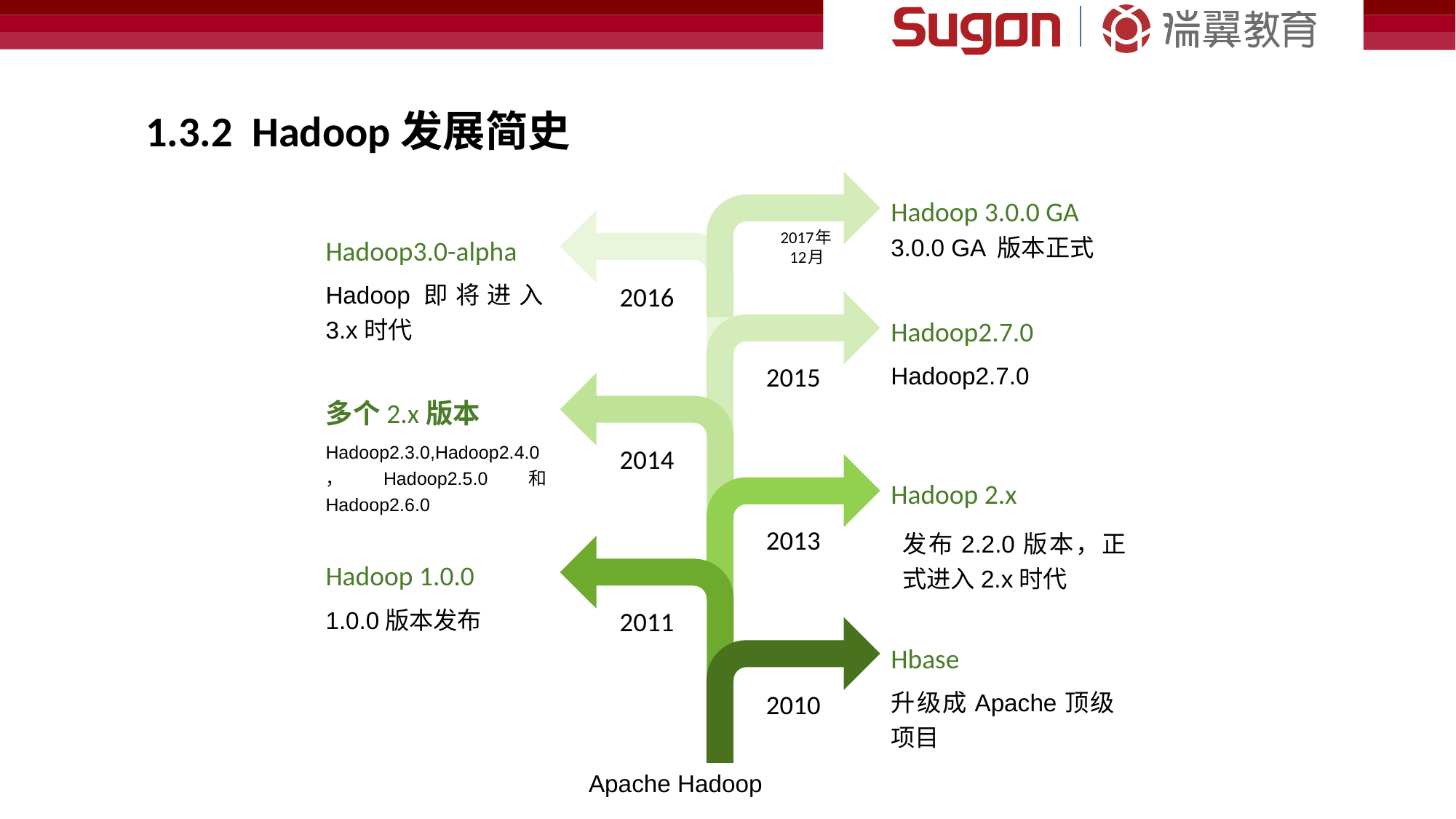

1.3.2  Hadoop发展简史

Hadoop 3.0.0 GA

3.0.0 GA 版本正式
Hadoop3.0-alpha
2017年12月
Hadoop即将进入3.x时代
2016

Hadoop2.7.0
Hadoop2.7.0
2015

多个2.x版本
Hadoop2.3.0,Hadoop2.4.0，Hadoop2.5.0和Hadoop2.6.0
2014

Hadoop 2.x

2013
发布2.2.0版本，正式进入2.x时代

Hadoop 1.0.0
1.0.0版本发布
2011

Hbase
升级成Apache顶级项目
2010
Apache Hadoop